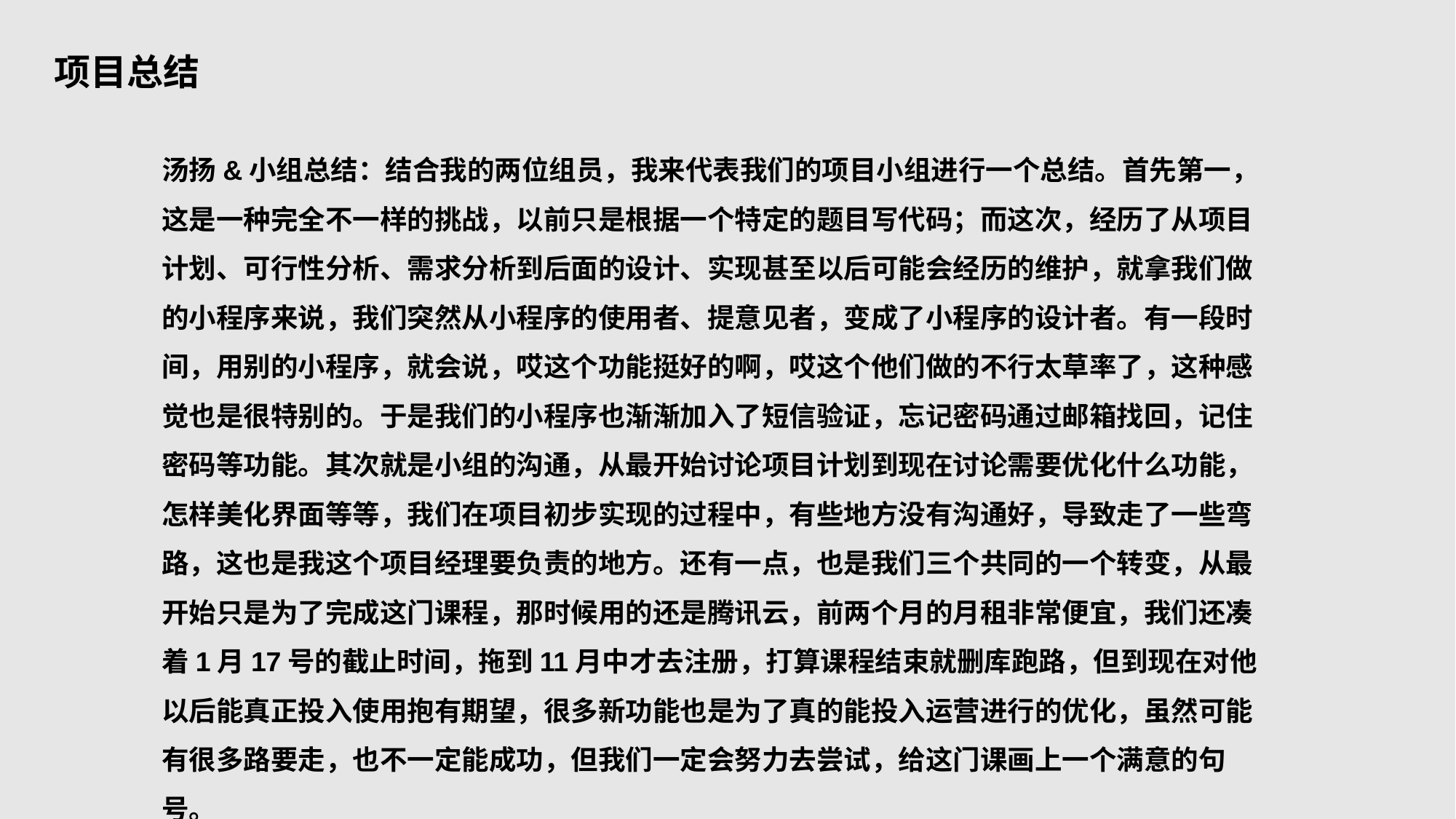

项目总结
汤扬&小组总结：结合我的两位组员，我来代表我们的项目小组进行一个总结。首先第一，这是一种完全不一样的挑战，以前只是根据一个特定的题目写代码；而这次，经历了从项目计划、可行性分析、需求分析到后面的设计、实现甚至以后可能会经历的维护，就拿我们做的小程序来说，我们突然从小程序的使用者、提意见者，变成了小程序的设计者。有一段时间，用别的小程序，就会说，哎这个功能挺好的啊，哎这个他们做的不行太草率了，这种感觉也是很特别的。于是我们的小程序也渐渐加入了短信验证，忘记密码通过邮箱找回，记住密码等功能。其次就是小组的沟通，从最开始讨论项目计划到现在讨论需要优化什么功能，怎样美化界面等等，我们在项目初步实现的过程中，有些地方没有沟通好，导致走了一些弯路，这也是我这个项目经理要负责的地方。还有一点，也是我们三个共同的一个转变，从最开始只是为了完成这门课程，那时候用的还是腾讯云，前两个月的月租非常便宜，我们还凑着1月17号的截止时间，拖到11月中才去注册，打算课程结束就删库跑路，但到现在对他以后能真正投入使用抱有期望，很多新功能也是为了真的能投入运营进行的优化，虽然可能有很多路要走，也不一定能成功，但我们一定会努力去尝试，给这门课画上一个满意的句号。